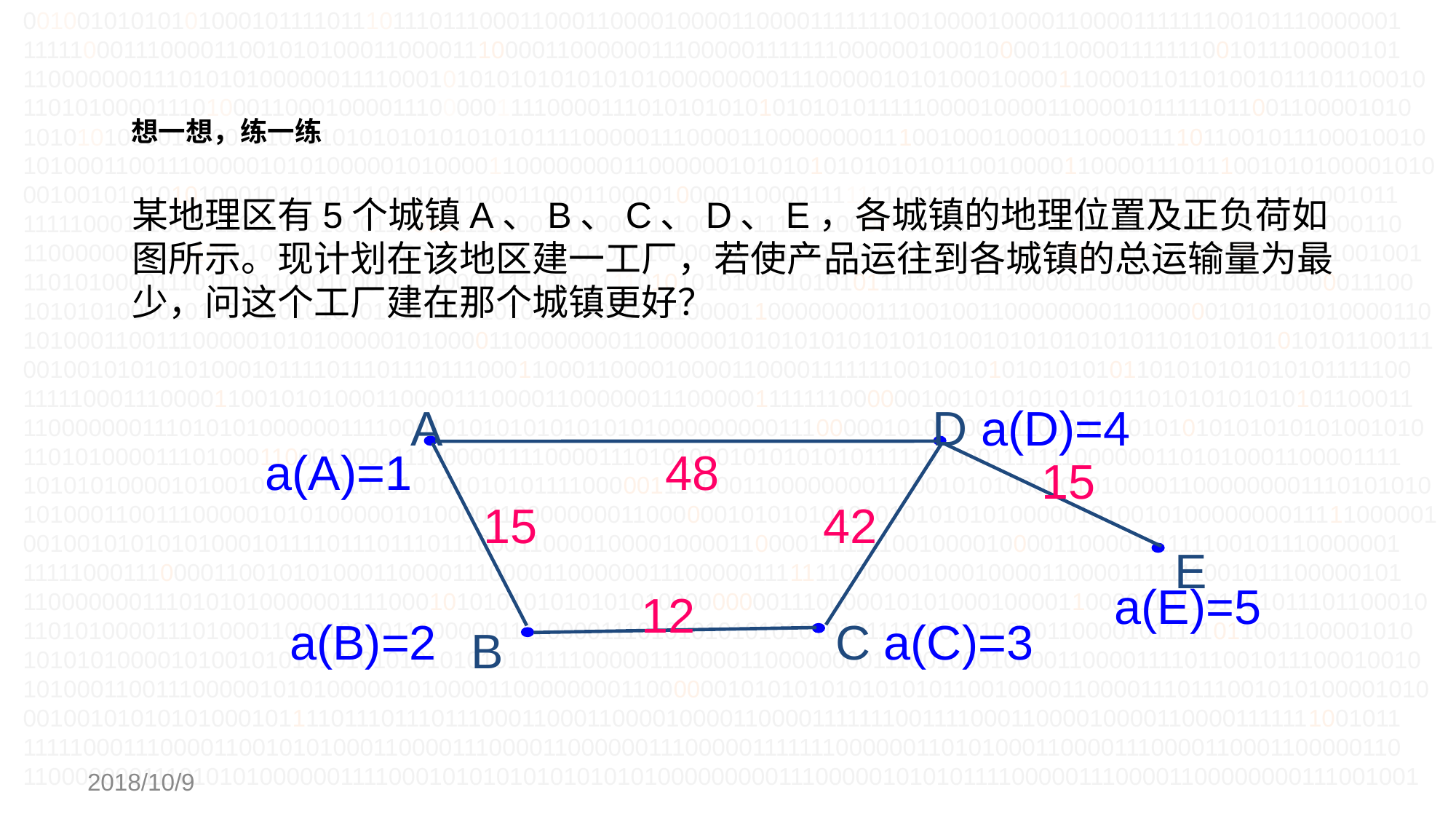

想一想，练一练
某地理区有5个城镇A、B、C、D、E，各城镇的地理位置及正负荷如图所示。现计划在该地区建一工厂，若使产品运往到各城镇的总运输量为最少，问这个工厂建在那个城镇更好？
A
D

48

15
15
42
E

12
C
B

a(D)=4
a(A)=1
a(E)=5
a(B)=2
a(C)=3
2018/10/9